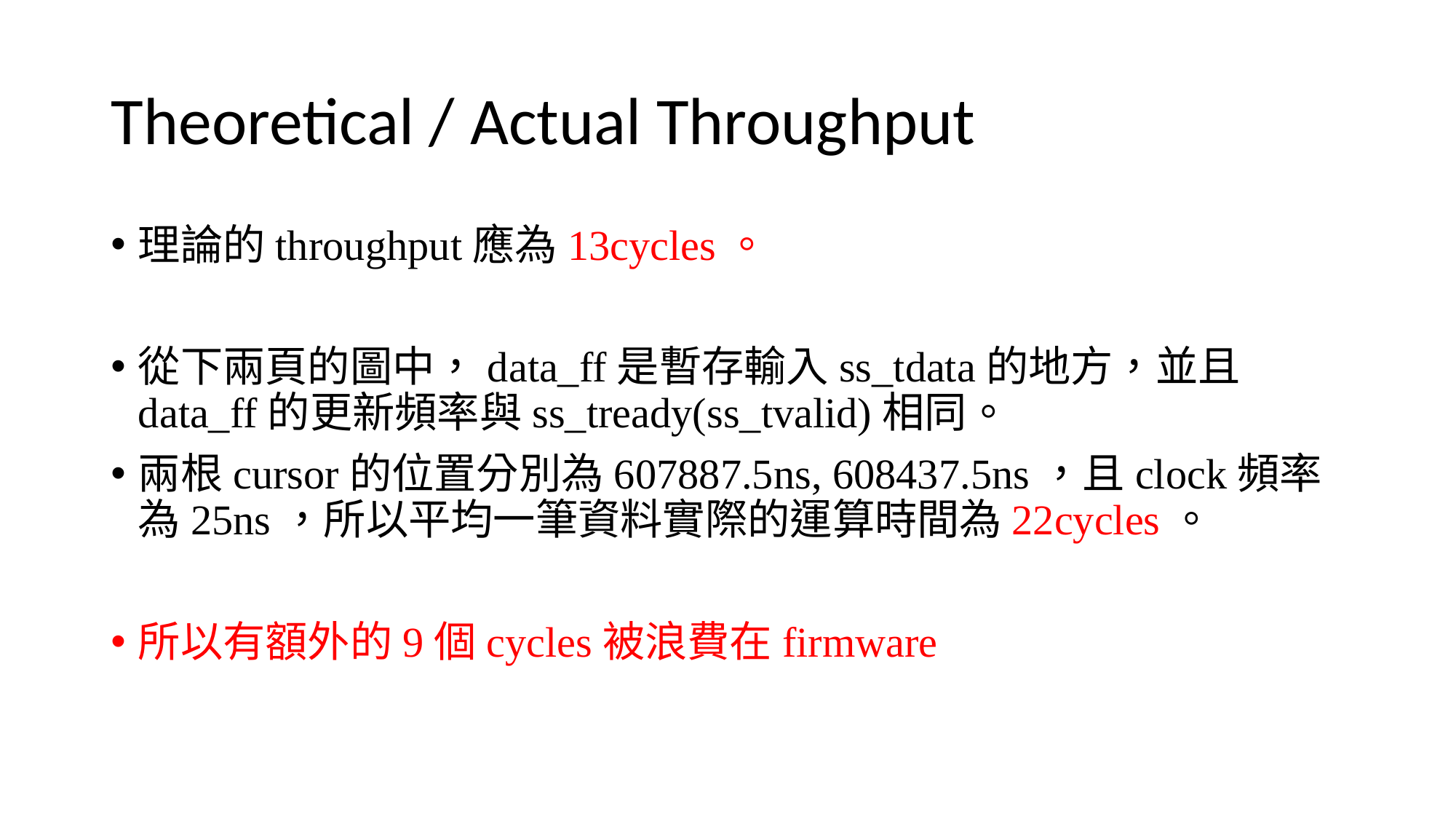

# Theoretical / Actual Throughput
理論的throughput應為13cycles。

從下兩頁的圖中，data_ff是暫存輸入ss_tdata的地方，並且data_ff的更新頻率與ss_tready(ss_tvalid)相同。
兩根cursor的位置分別為607887.5ns, 608437.5ns，且clock頻率為25ns，所以平均一筆資料實際的運算時間為22cycles。

所以有額外的9個cycles被浪費在firmware